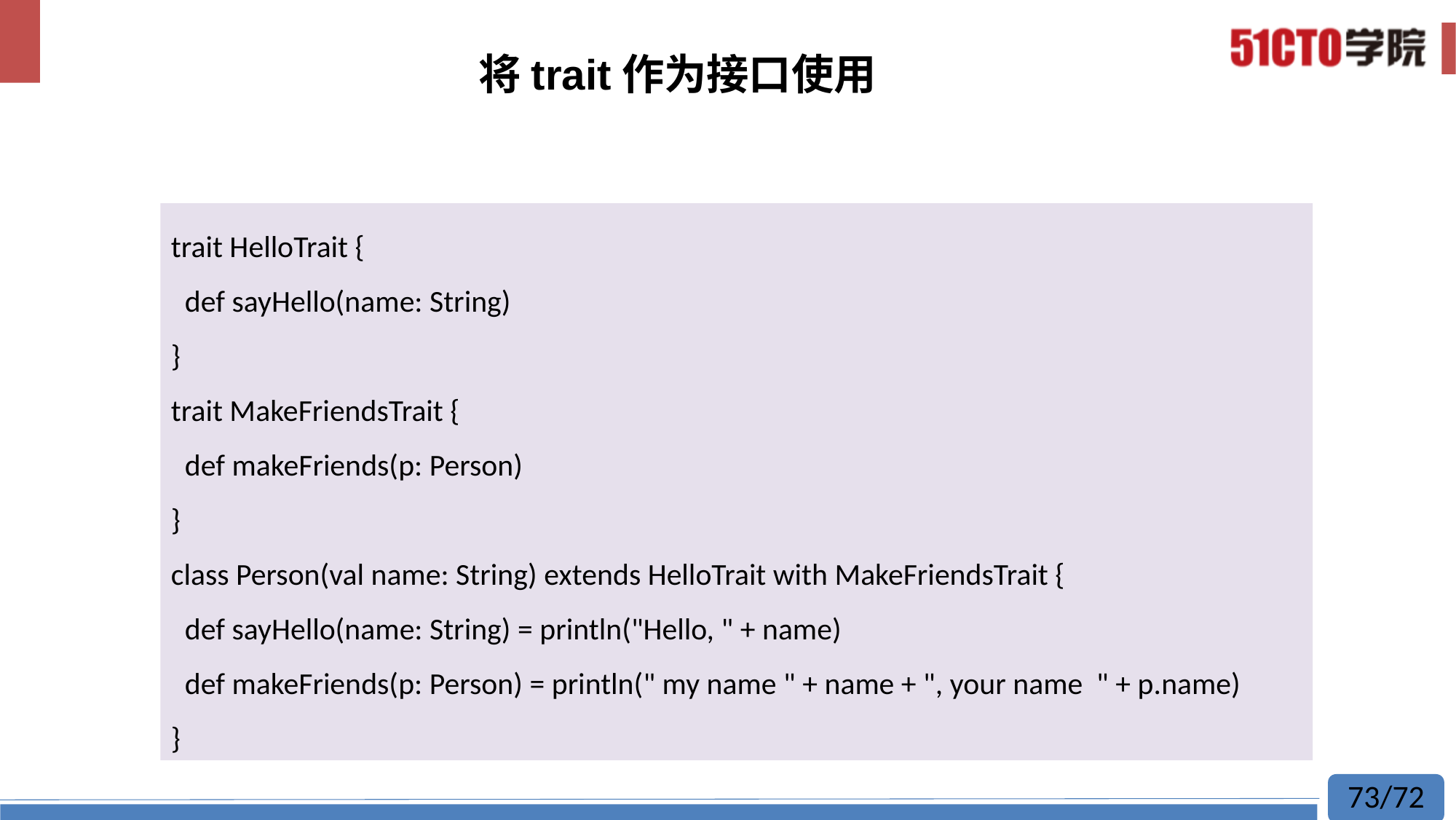

# 将trait作为接口使用
trait HelloTrait {
  def sayHello(name: String)
}
trait MakeFriendsTrait {
  def makeFriends(p: Person)
}
class Person(val name: String) extends HelloTrait with MakeFriendsTrait {
  def sayHello(name: String) = println("Hello, " + name)
  def makeFriends(p: Person) = println(" my name " + name + ", your name  " + p.name)
}